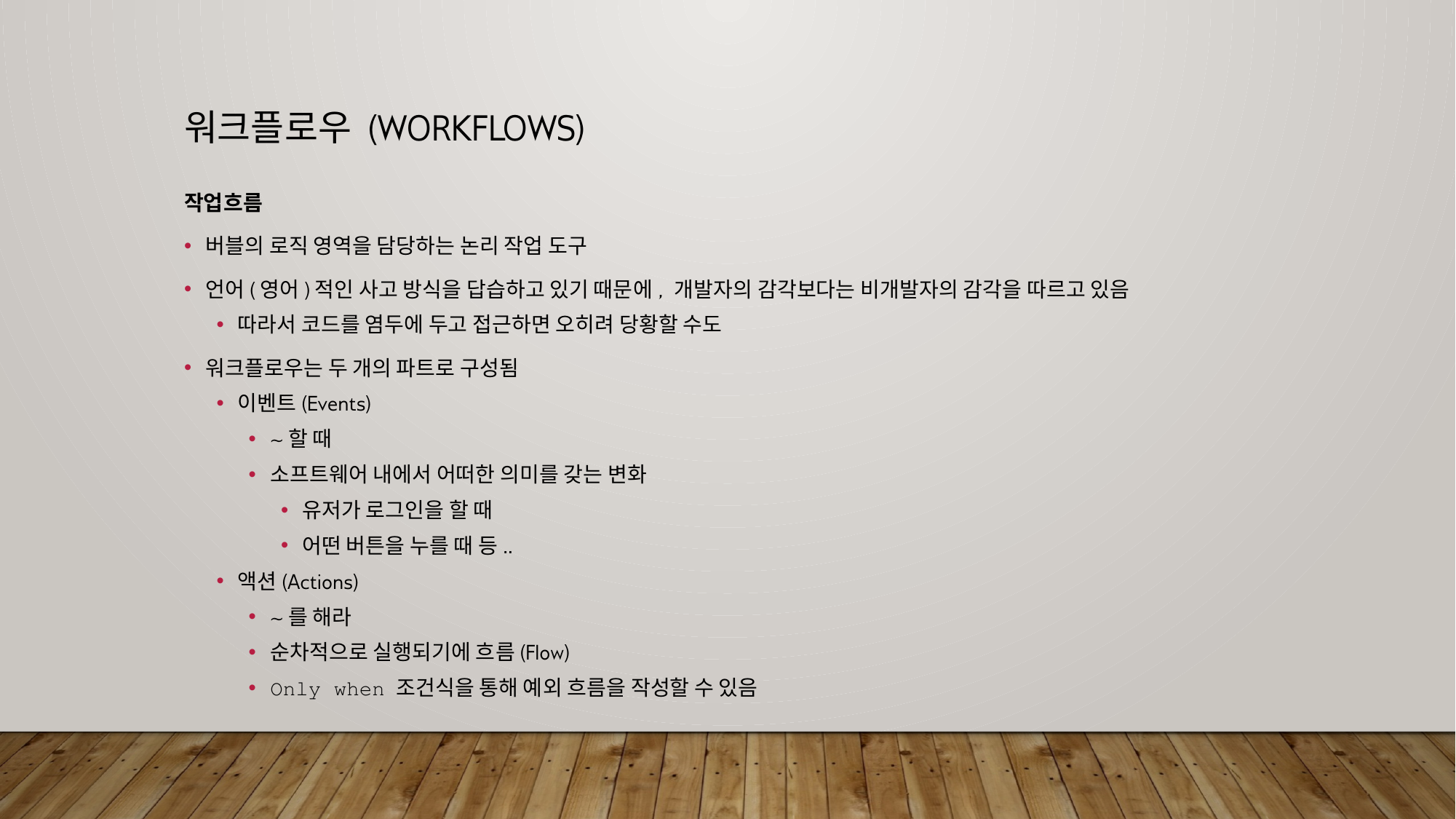

# 워크플로우 (Workflows)
작업흐름
버블의 로직 영역을 담당하는 논리 작업 도구
언어(영어)적인 사고 방식을 답습하고 있기 때문에, 개발자의 감각보다는 비개발자의 감각을 따르고 있음
따라서 코드를 염두에 두고 접근하면 오히려 당황할 수도
워크플로우는 두 개의 파트로 구성됨
이벤트(Events)
~할 때
소프트웨어 내에서 어떠한 의미를 갖는 변화
유저가 로그인을 할 때
어떤 버튼을 누를 때 등..
액션(Actions)
~를 해라
순차적으로 실행되기에 흐름(Flow)
Only when 조건식을 통해 예외 흐름을 작성할 수 있음